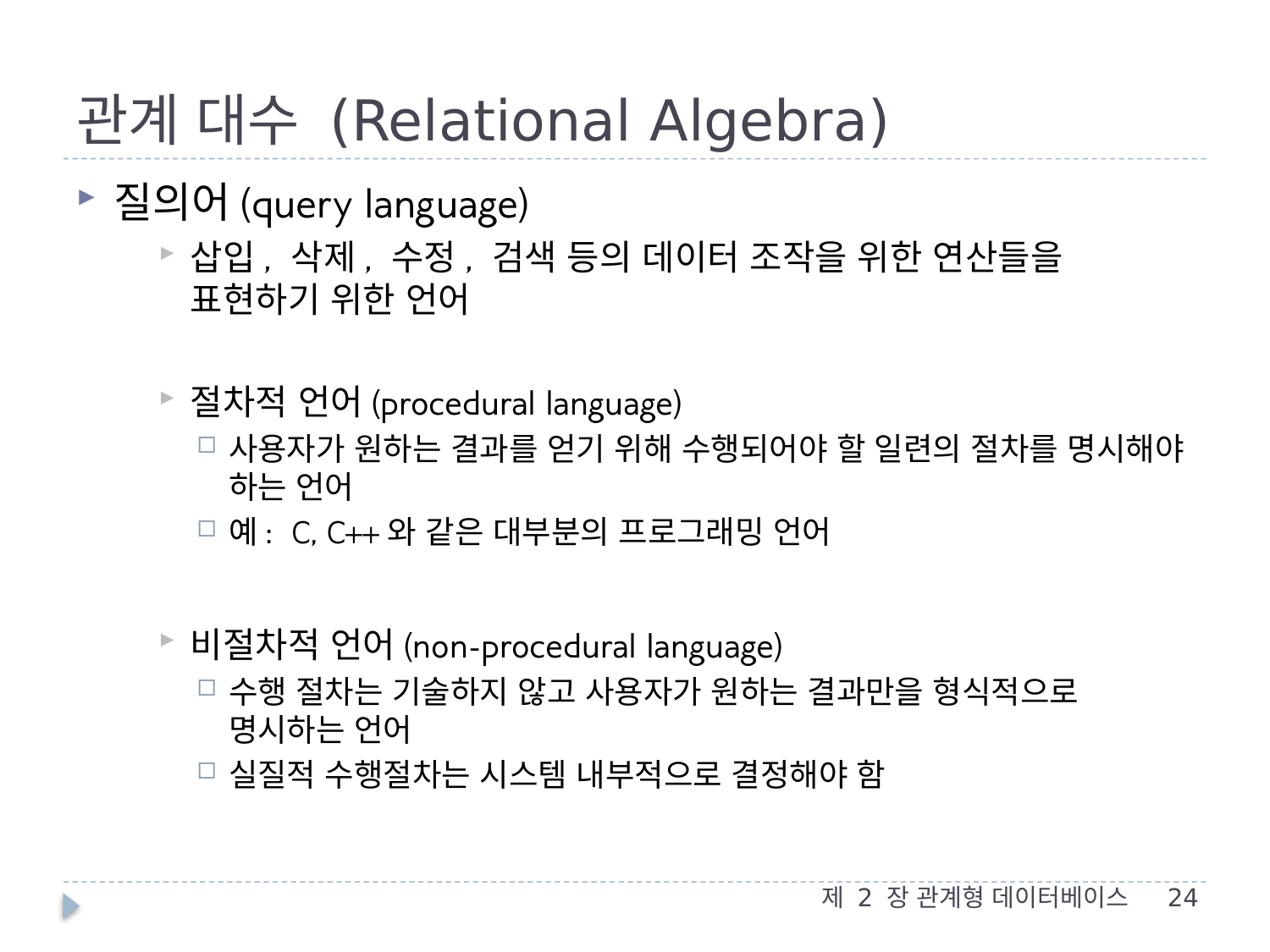

# 관계 대수 (Relational Algebra)
질의어(query language)
삽입, 삭제, 수정, 검색 등의 데이터 조작을 위한 연산들을 표현하기 위한 언어

절차적 언어(procedural language)
사용자가 원하는 결과를 얻기 위해 수행되어야 할 일련의 절차를 명시해야 하는 언어
예:  C, C++와 같은 대부분의 프로그래밍 언어

비절차적 언어(non-procedural language)
수행 절차는 기술하지 않고 사용자가 원하는 결과만을 형식적으로 명시하는 언어
실질적 수행절차는 시스템 내부적으로 결정해야 함
제 2 장 관계형 데이터베이스
24